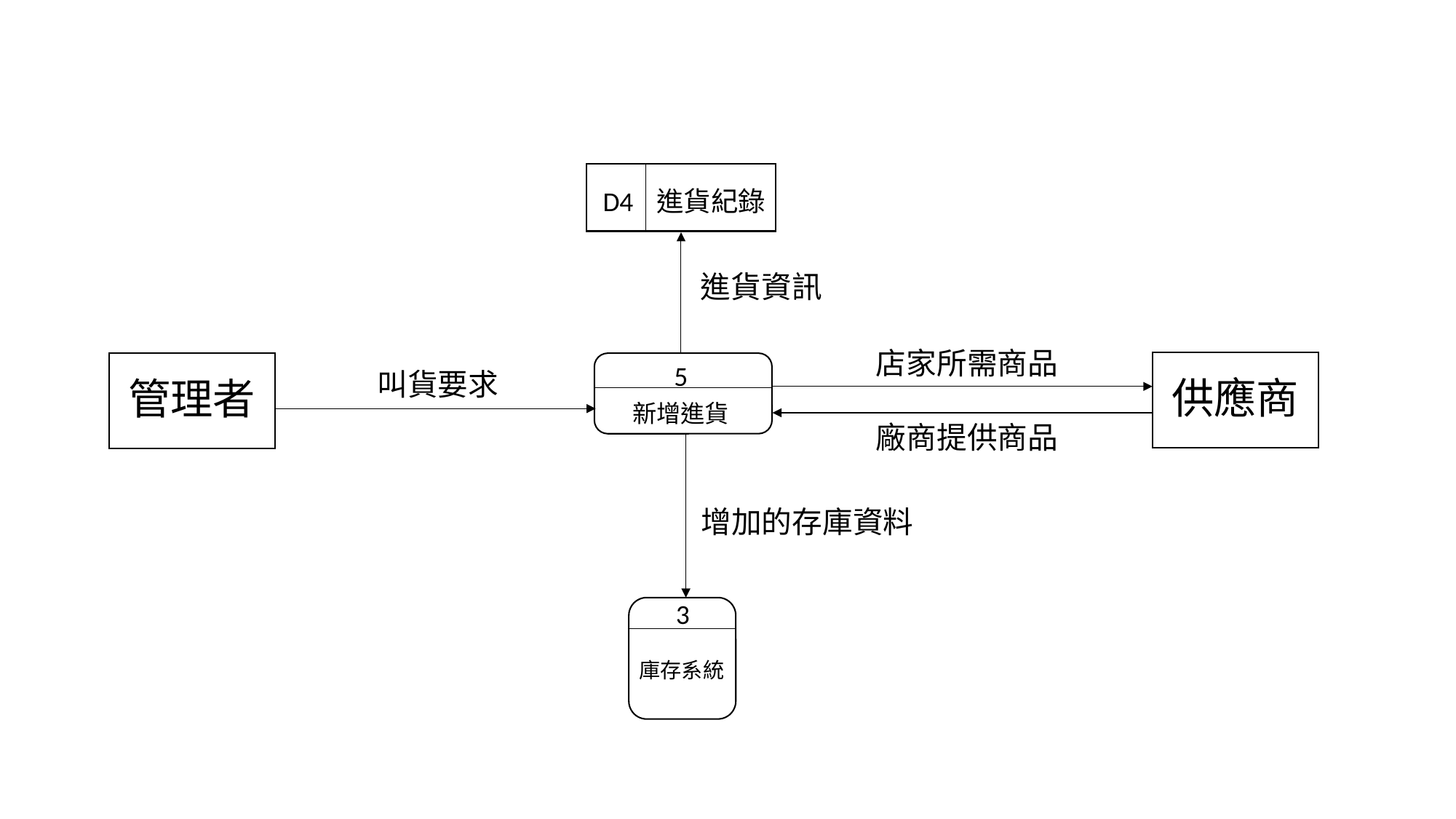

D4
進貨紀錄
進貨資訊
店家所需商品
供應商
管理者

5

叫貨要求
新增進貨
廠商提供商品
增加的存庫資料
3

庫存系統